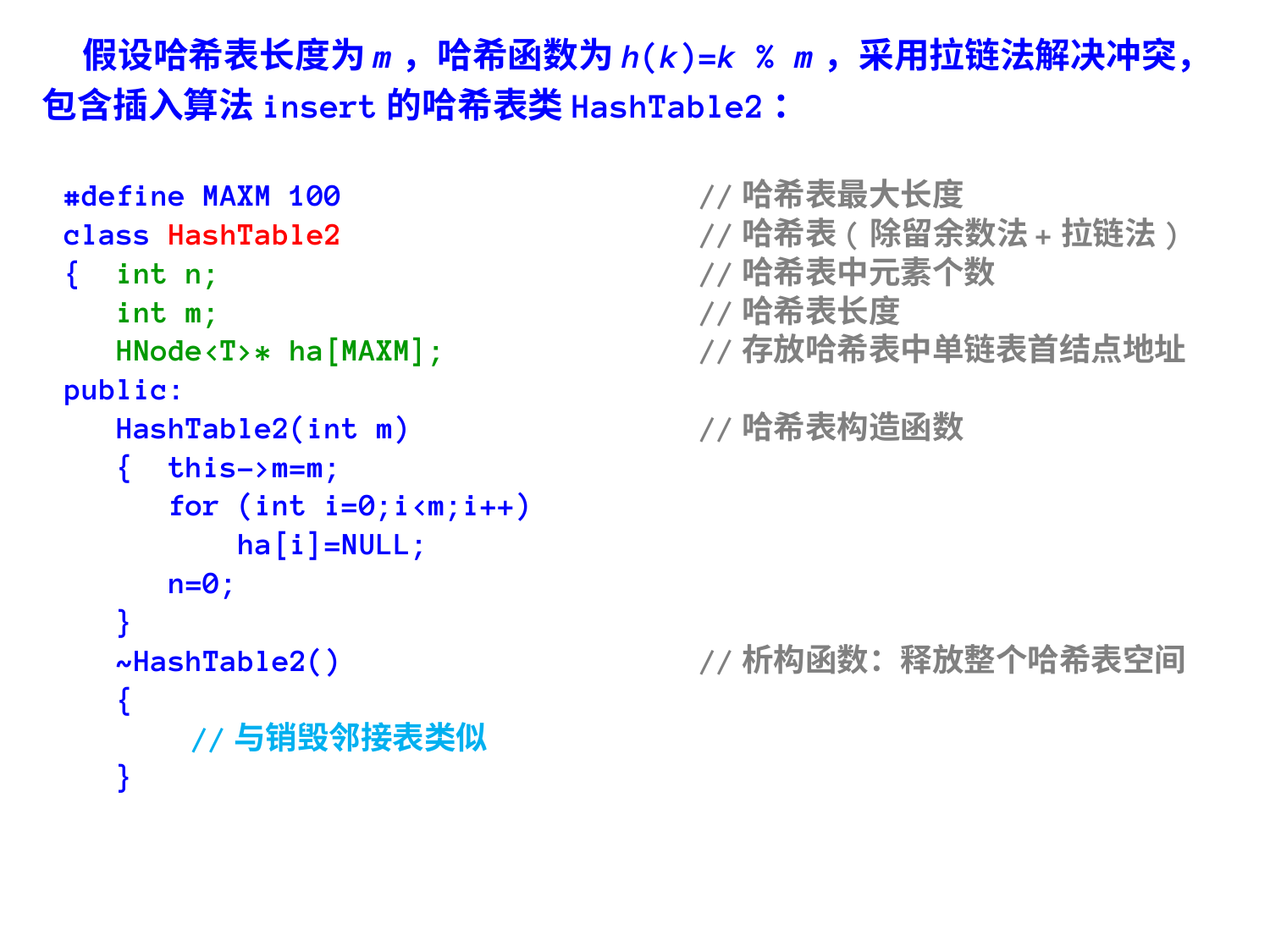

假设哈希表长度为m，哈希函数为h(k)=k % m，采用拉链法解决冲突，包含插入算法insert的哈希表类HashTable2：
#define MAXM 100			//哈希表最大长度
class HashTable2			//哈希表(除留余数法+拉链法)
{  int n;				//哈希表中元素个数
   int m;				//哈希表长度
   HNode<T>* ha[MAXM];		//存放哈希表中单链表首结点地址
public:
   HashTable2(int m)			//哈希表构造函数
   {  this->m=m;
      for (int i=0;i<m;i++)
          ha[i]=NULL;
      n=0;
   }
   ~HashTable2()			//析构函数：释放整个哈希表空间
   {
	//与销毁邻接表类似
   }